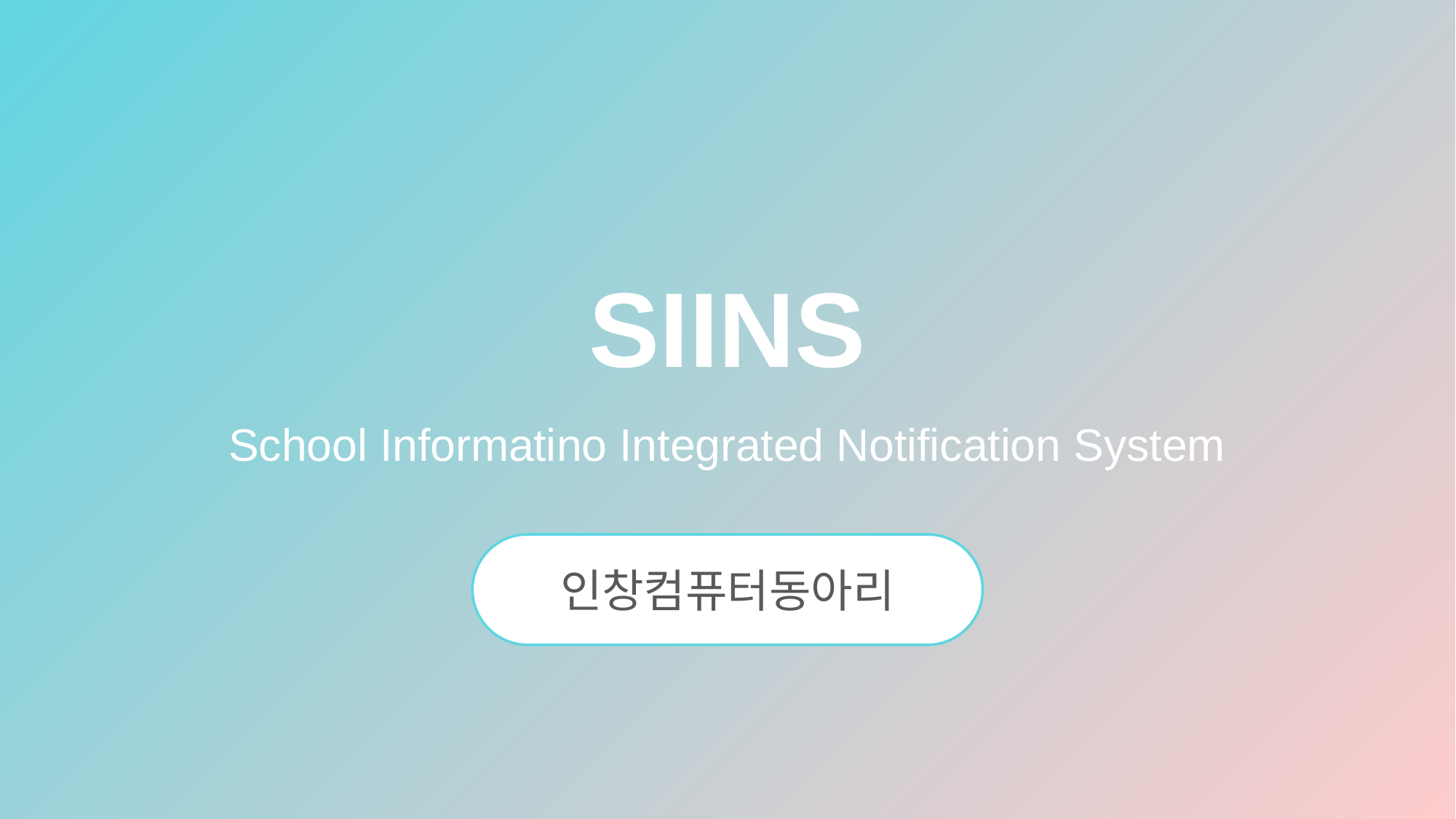

SIINS
School Informatino Integrated Notification System
인창컴퓨터동아리